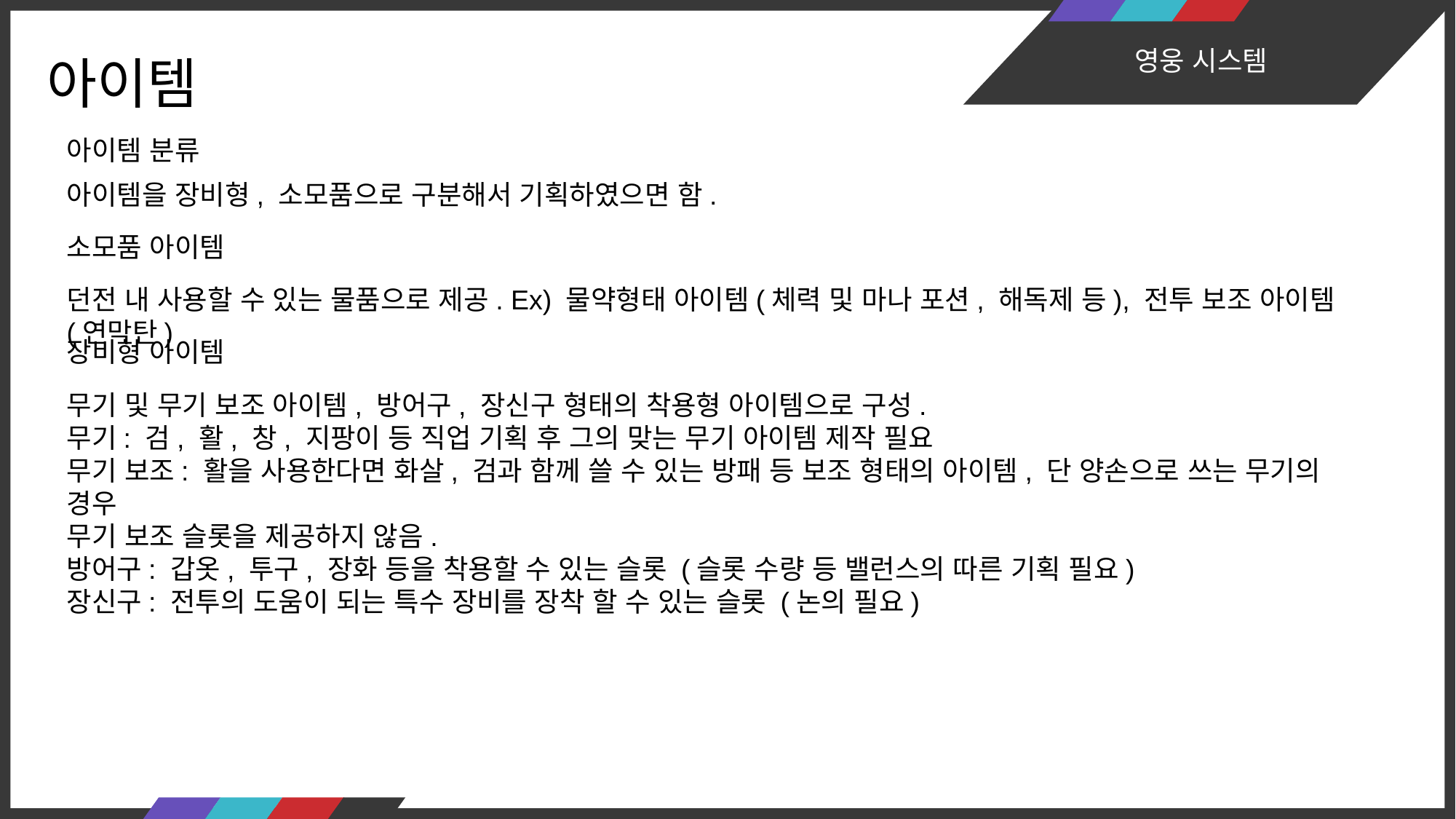

영웅 시스템
아이템
아이템 분류
아이템을 장비형, 소모품으로 구분해서 기획하였으면 함.
소모품 아이템
던전 내 사용할 수 있는 물품으로 제공. Ex) 물약형태 아이템(체력 및 마나 포션, 해독제 등), 전투 보조 아이템(연막탄)
장비형 아이템
무기 및 무기 보조 아이템, 방어구, 장신구 형태의 착용형 아이템으로 구성.
무기: 검, 활, 창, 지팡이 등 직업 기획 후 그의 맞는 무기 아이템 제작 필요
무기 보조: 활을 사용한다면 화살, 검과 함께 쓸 수 있는 방패 등 보조 형태의 아이템, 단 양손으로 쓰는 무기의 경우
무기 보조 슬롯을 제공하지 않음.
방어구: 갑옷, 투구, 장화 등을 착용할 수 있는 슬롯 (슬롯 수량 등 밸런스의 따른 기획 필요)
장신구: 전투의 도움이 되는 특수 장비를 장착 할 수 있는 슬롯 (논의 필요)